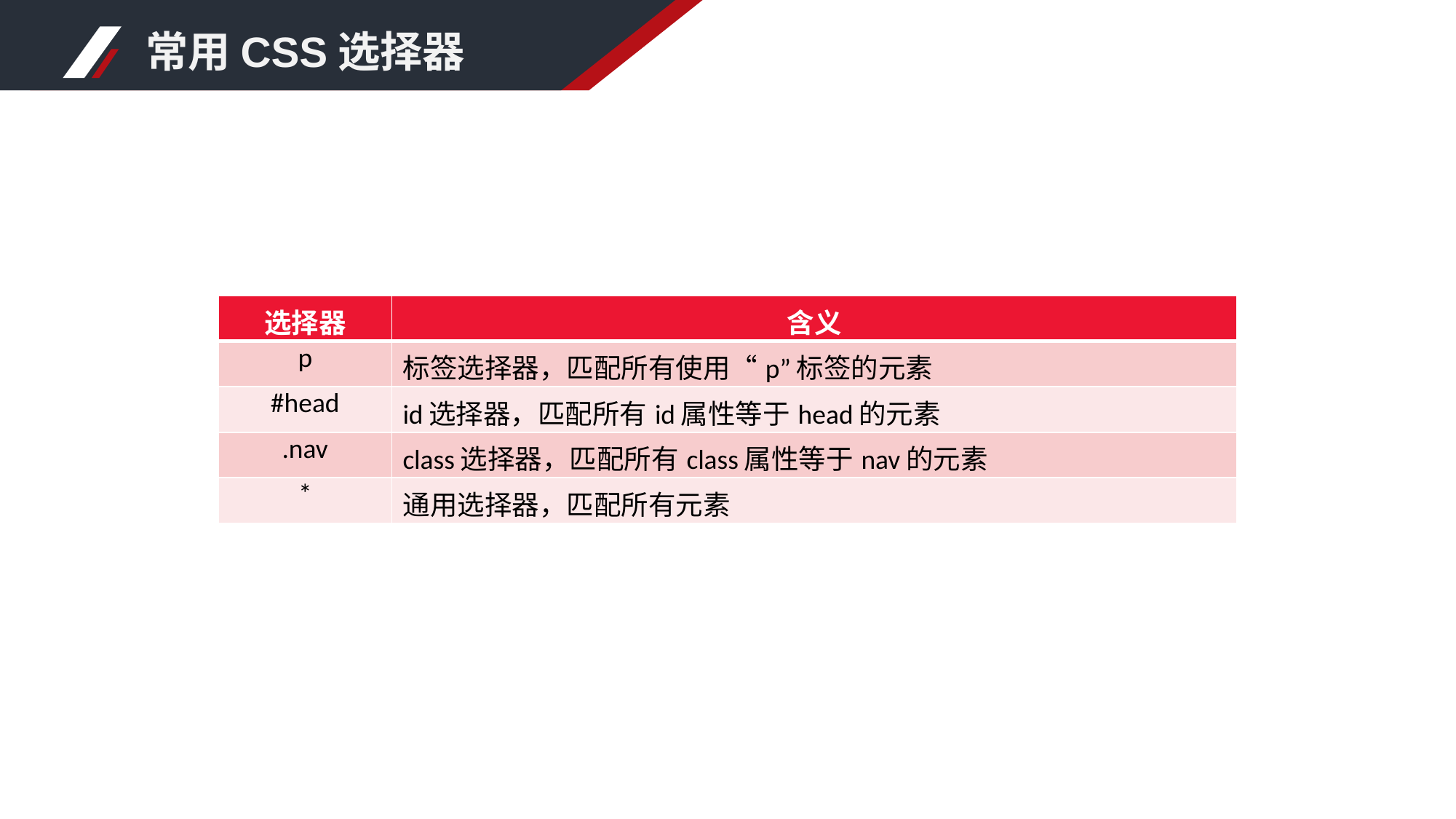

常用CSS选择器
| 选择器 | 含义 |
| --- | --- |
| p | 标签选择器，匹配所有使用“p”标签的元素 |
| #head | id选择器，匹配所有id属性等于head的元素 |
| .nav | class选择器，匹配所有class属性等于nav的元素 |
| \* | 通用选择器，匹配所有元素 |
延迟付